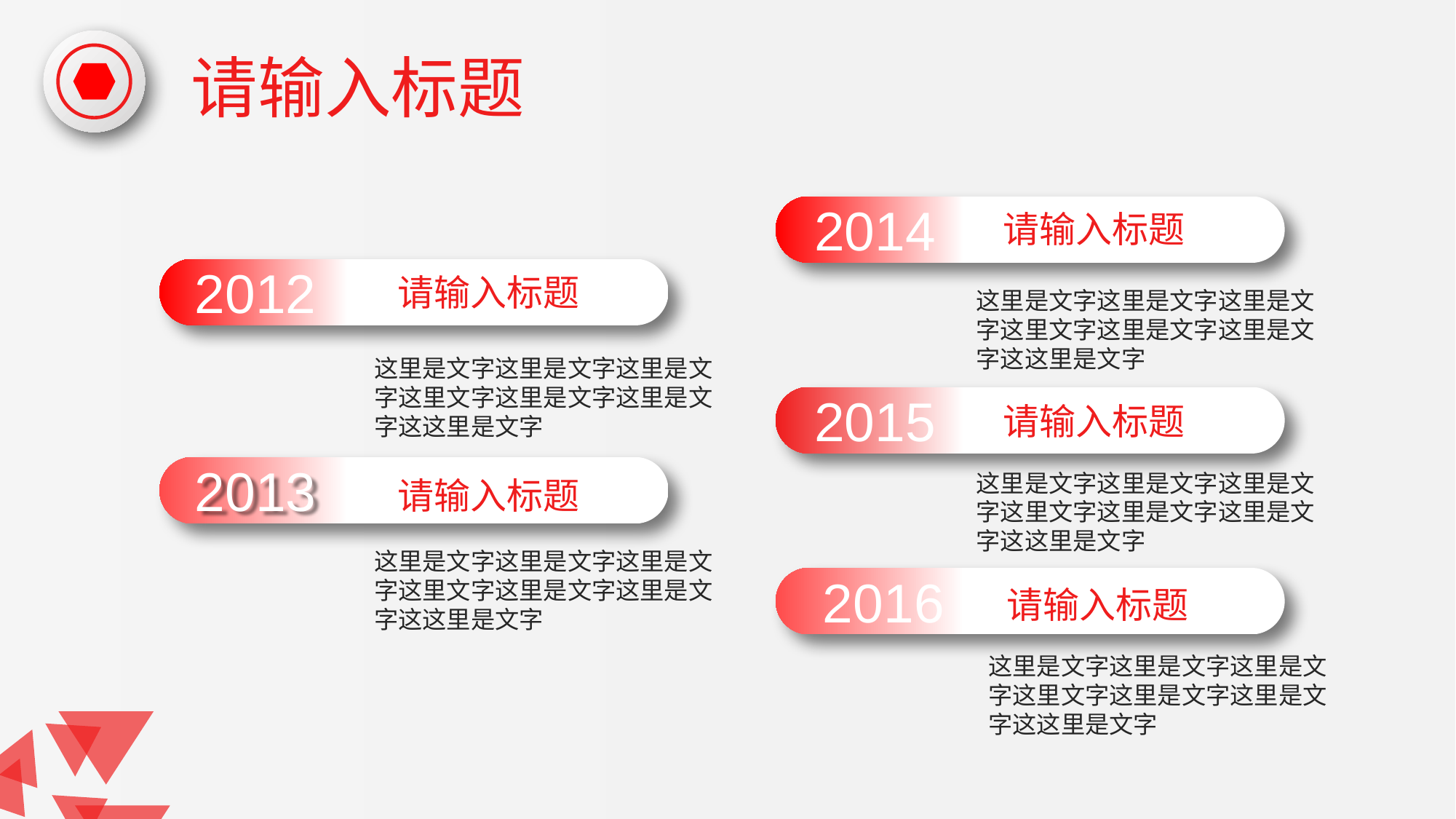

请输入标题

2014

请输入标题
2012

请输入标题
这里是文字这里是文字这里是文字这里文字这里是文字这里是文字这这里是文字
这里是文字这里是文字这里是文字这里文字这里是文字这里是文字这这里是文字
2015

请输入标题
2013

这里是文字这里是文字这里是文字这里文字这里是文字这里是文字这这里是文字
请输入标题
这里是文字这里是文字这里是文字这里文字这里是文字这里是文字这这里是文字
2016

请输入标题
这里是文字这里是文字这里是文字这里文字这里是文字这里是文字这这里是文字